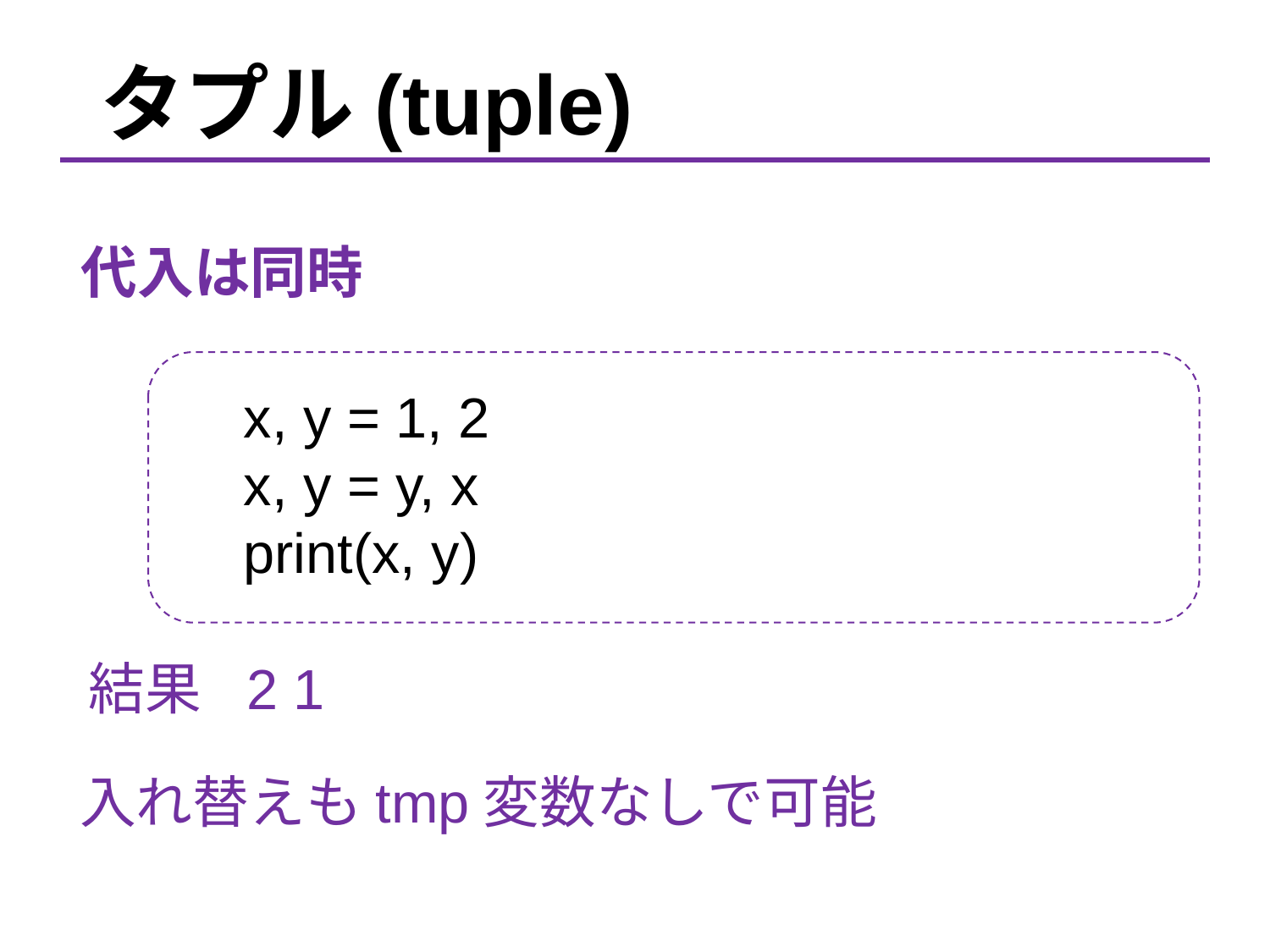

タプル(tuple)
代入は同時

x, y = 1, 2
x, y = y, x
print(x, y)
結果
2 1
入れ替えもtmp変数なしで可能